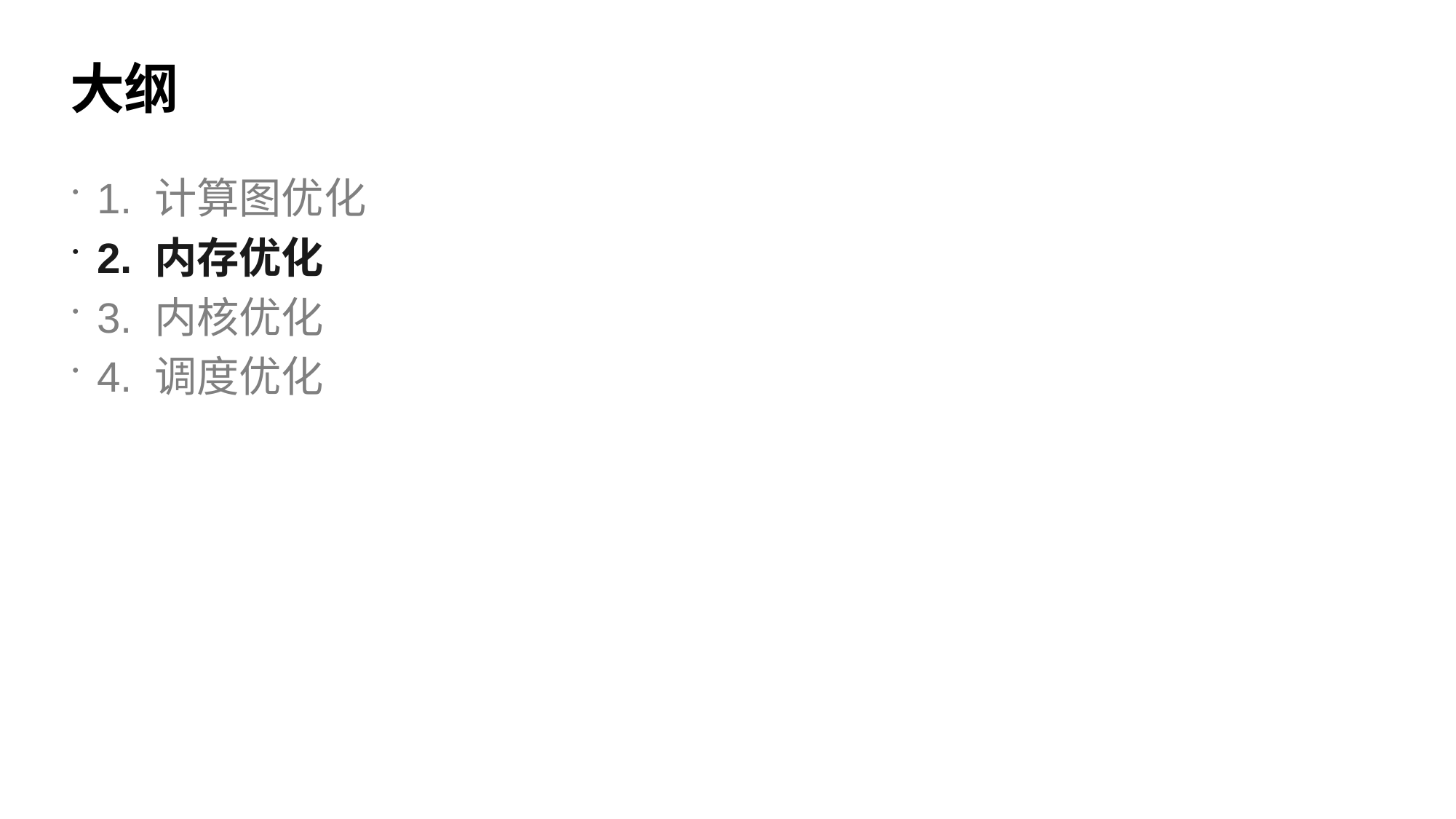

# 大纲
1. 计算图优化
2. 内存优化
3. 内核优化
4. 调度优化